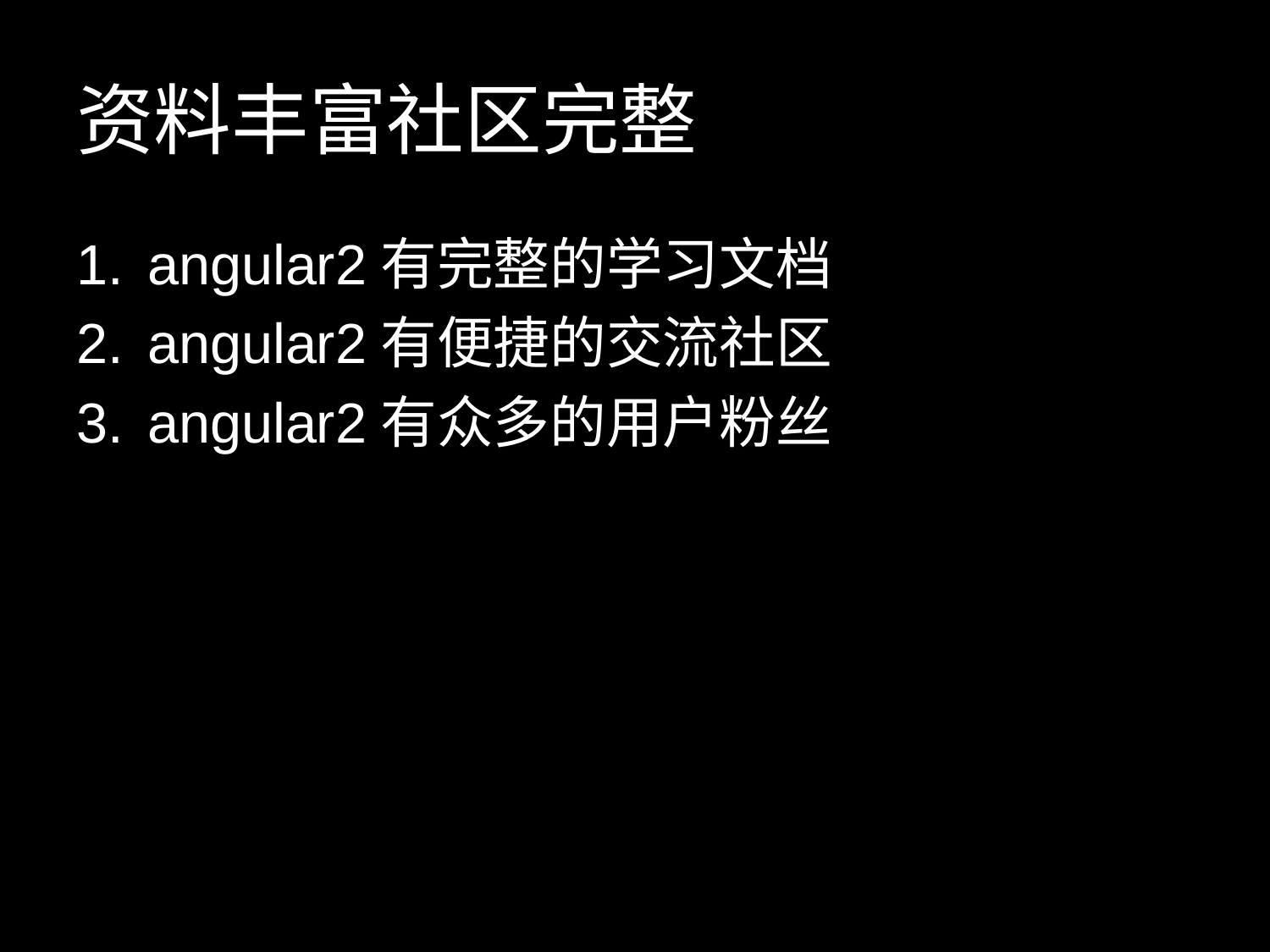

# 资料丰富社区完整
angular2有完整的学习文档
angular2有便捷的交流社区
angular2有众多的用户粉丝